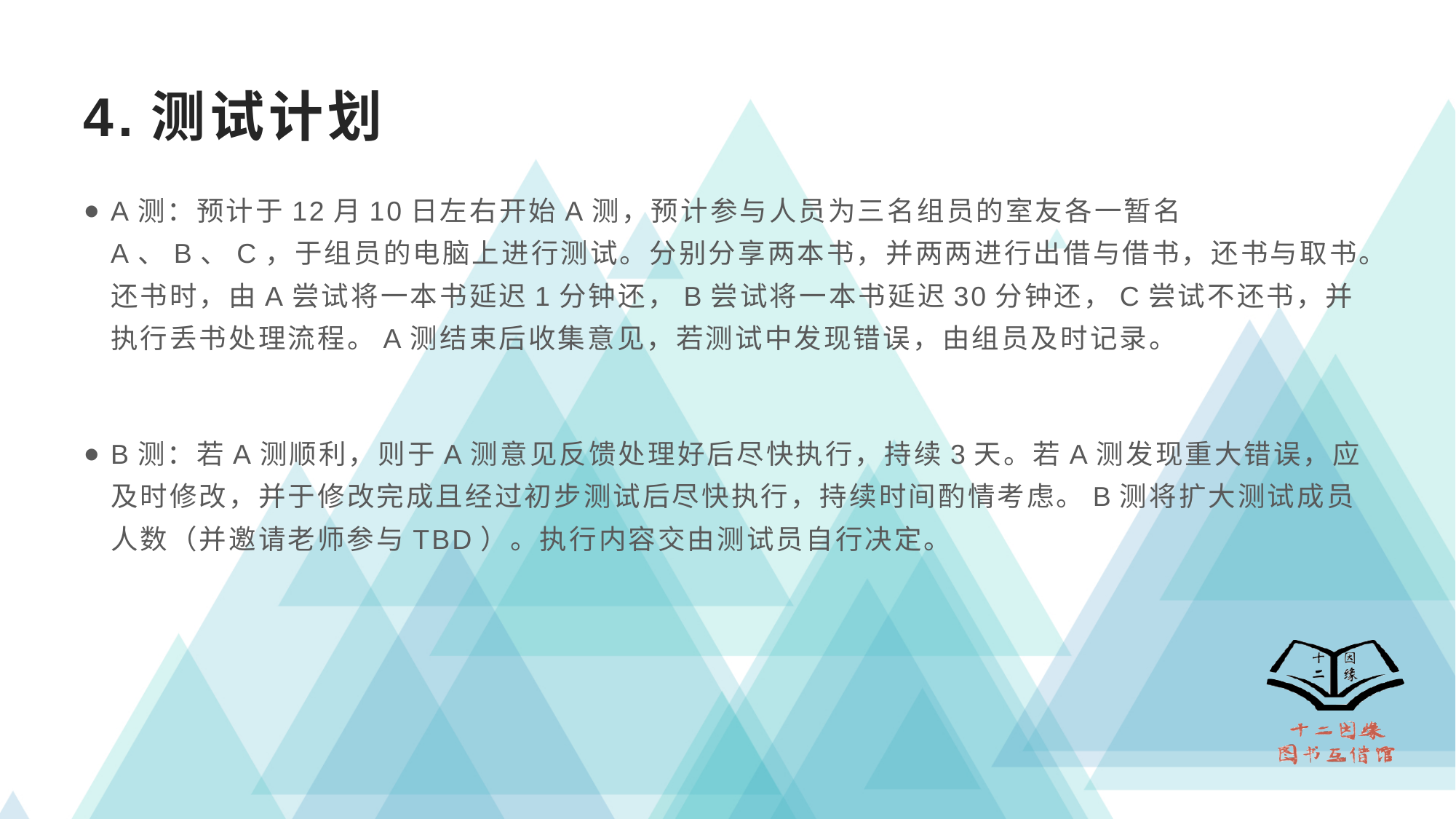

# 4.测试计划
A测：预计于12月10日左右开始A测，预计参与人员为三名组员的室友各一暂名A、B、C，于组员的电脑上进行测试。分别分享两本书，并两两进行出借与借书，还书与取书。还书时，由A尝试将一本书延迟1分钟还，B尝试将一本书延迟30分钟还，C尝试不还书，并执行丢书处理流程。A测结束后收集意见，若测试中发现错误，由组员及时记录。

B测：若A测顺利，则于A测意见反馈处理好后尽快执行，持续3天。若A测发现重大错误，应及时修改，并于修改完成且经过初步测试后尽快执行，持续时间酌情考虑。B测将扩大测试成员人数（并邀请老师参与TBD）。执行内容交由测试员自行决定。